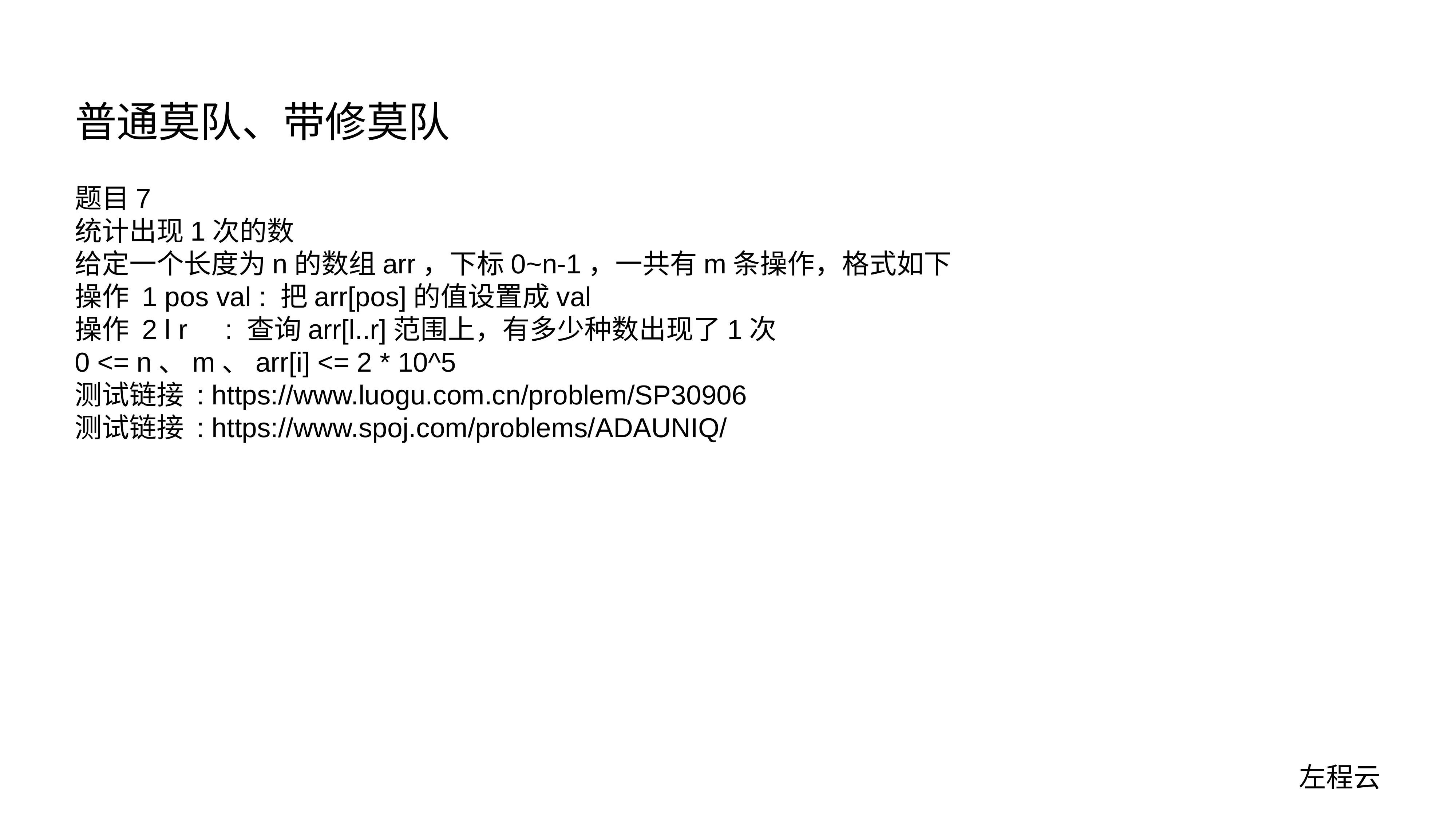

# 普通莫队、带修莫队
题目7
统计出现1次的数
给定一个长度为n的数组arr，下标0~n-1，一共有m条操作，格式如下
操作 1 pos val : 把arr[pos]的值设置成val
操作 2 l r     : 查询arr[l..r]范围上，有多少种数出现了1次
0 <= n、m、arr[i] <= 2 * 10^5
测试链接 : https://www.luogu.com.cn/problem/SP30906
测试链接 : https://www.spoj.com/problems/ADAUNIQ/
左程云